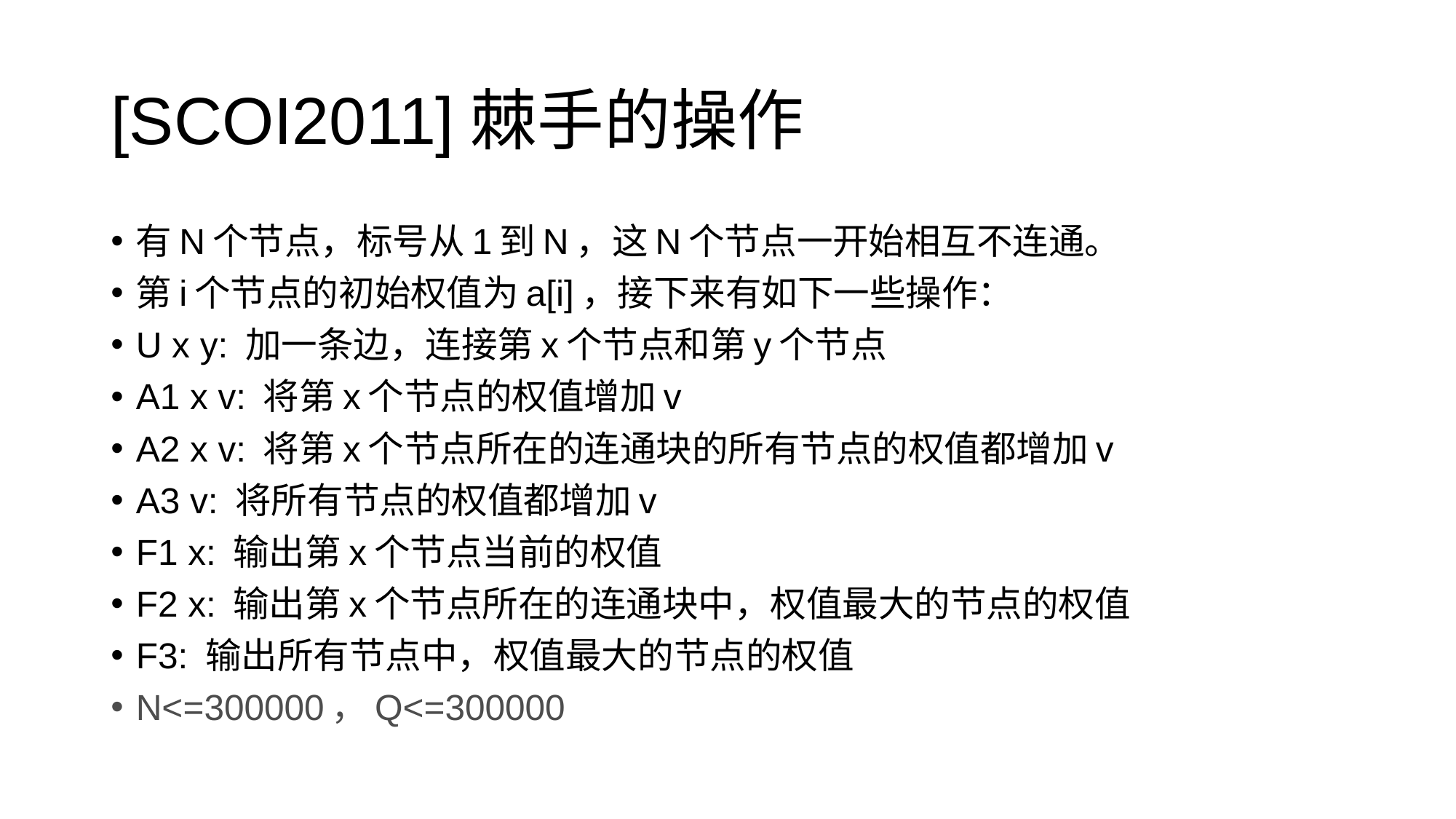

# [SCOI2011]棘手的操作
有N个节点，标号从1到N，这N个节点一开始相互不连通。
第i个节点的初始权值为a[i]，接下来有如下一些操作：
U x y: 加一条边，连接第x个节点和第y个节点
A1 x v: 将第x个节点的权值增加v
A2 x v: 将第x个节点所在的连通块的所有节点的权值都增加v
A3 v: 将所有节点的权值都增加v
F1 x: 输出第x个节点当前的权值
F2 x: 输出第x个节点所在的连通块中，权值最大的节点的权值
F3: 输出所有节点中，权值最大的节点的权值
N<=300000，Q<=300000